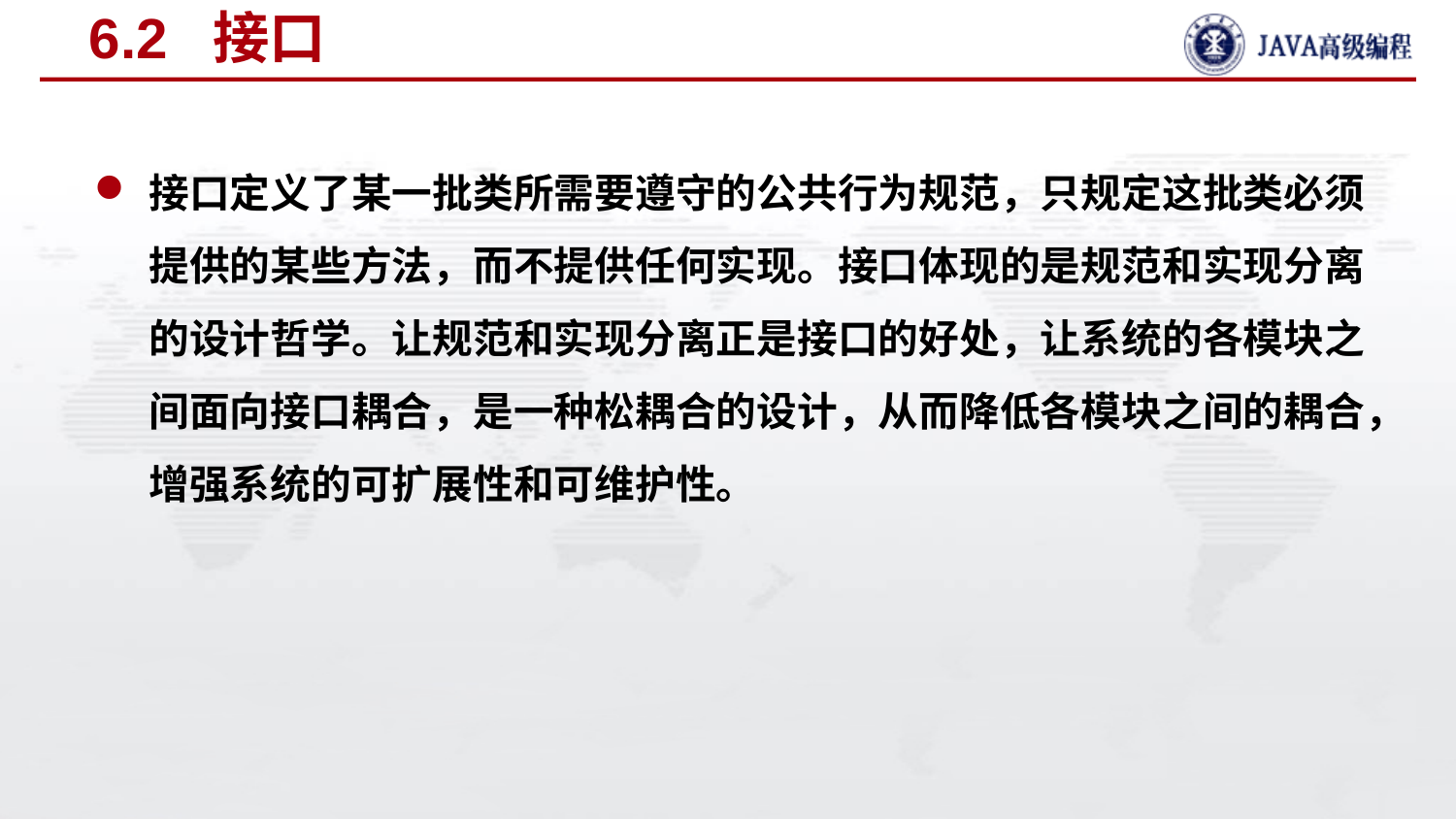

# 6.2  接口
接口定义了某一批类所需要遵守的公共行为规范，只规定这批类必须提供的某些方法，而不提供任何实现。接口体现的是规范和实现分离的设计哲学。让规范和实现分离正是接口的好处，让系统的各模块之间面向接口耦合，是一种松耦合的设计，从而降低各模块之间的耦合，增强系统的可扩展性和可维护性。